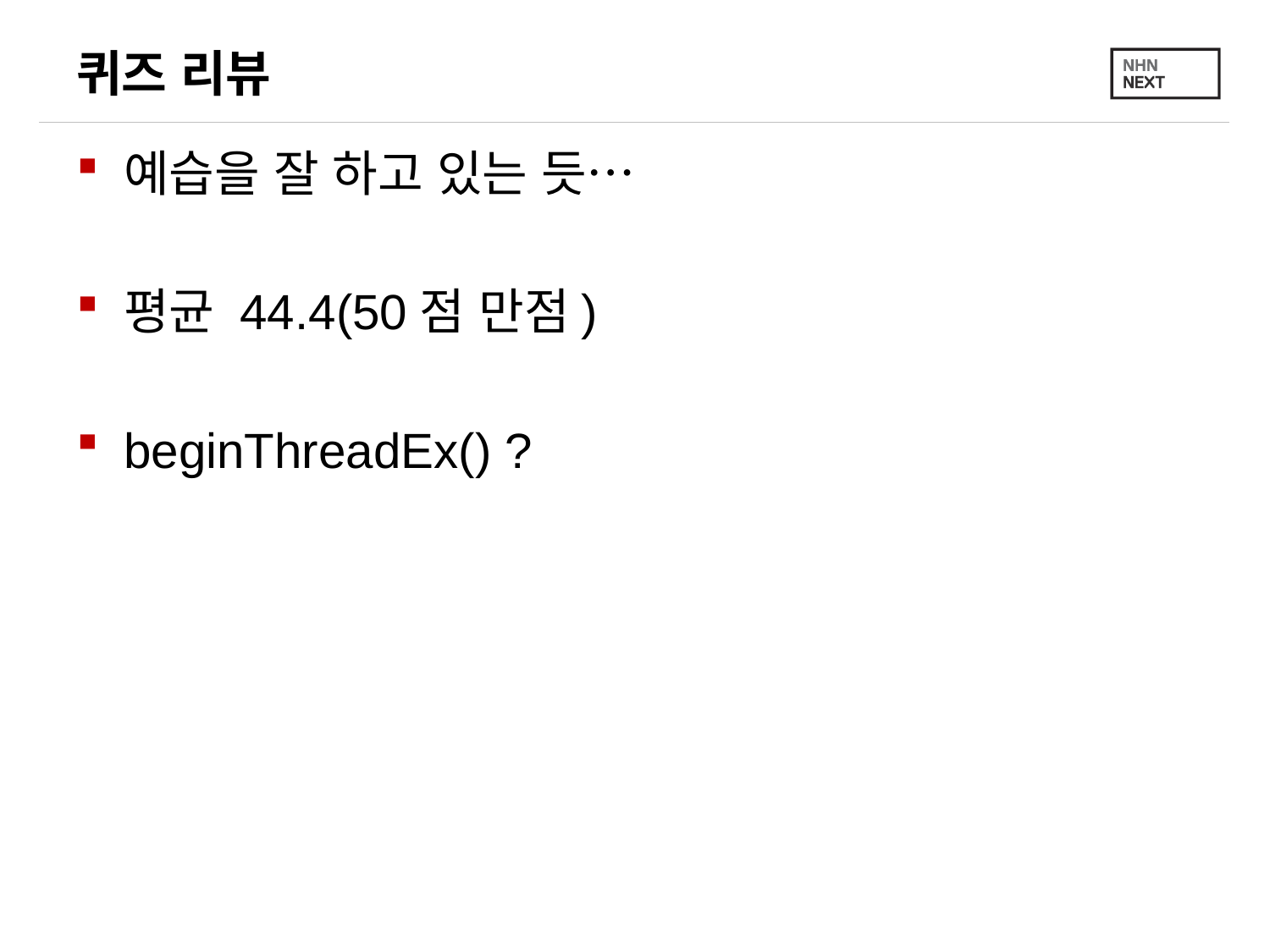

# 퀴즈 리뷰
예습을 잘 하고 있는 듯…

평균 44.4(50점 만점)

beginThreadEx() ?